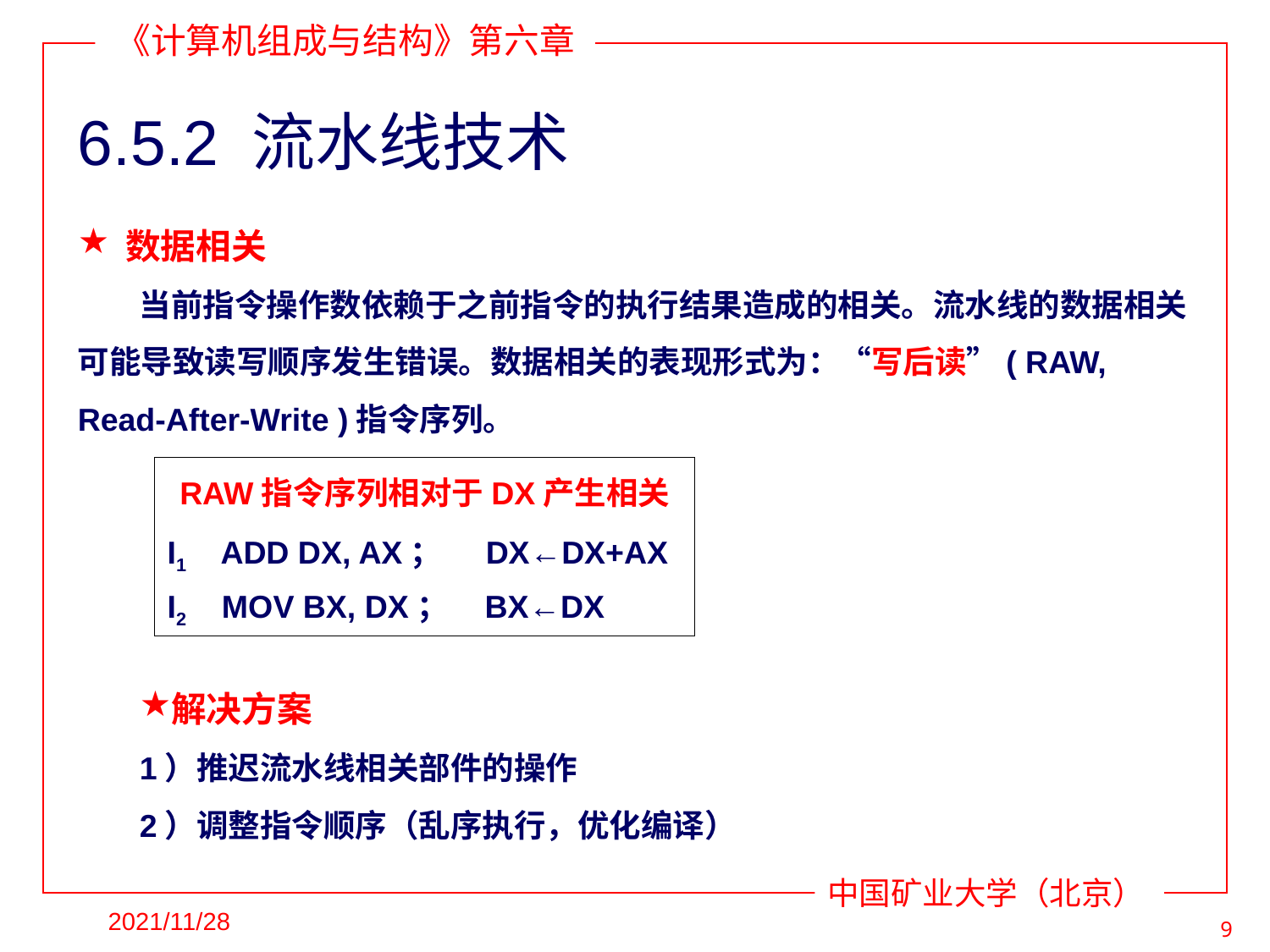

# 6.5.2 流水线技术
数据相关
当前指令操作数依赖于之前指令的执行结果造成的相关。流水线的数据相关可能导致读写顺序发生错误。数据相关的表现形式为：“写后读”( RAW, Read-After-Write )指令序列。

解决方案
1）推迟流水线相关部件的操作
2）调整指令顺序（乱序执行，优化编译）
RAW指令序列相对于DX产生相关
I1    ADD DX, AX；     DX←DX+AX
I2    MOV BX, DX；    BX←DX
2021/11/28